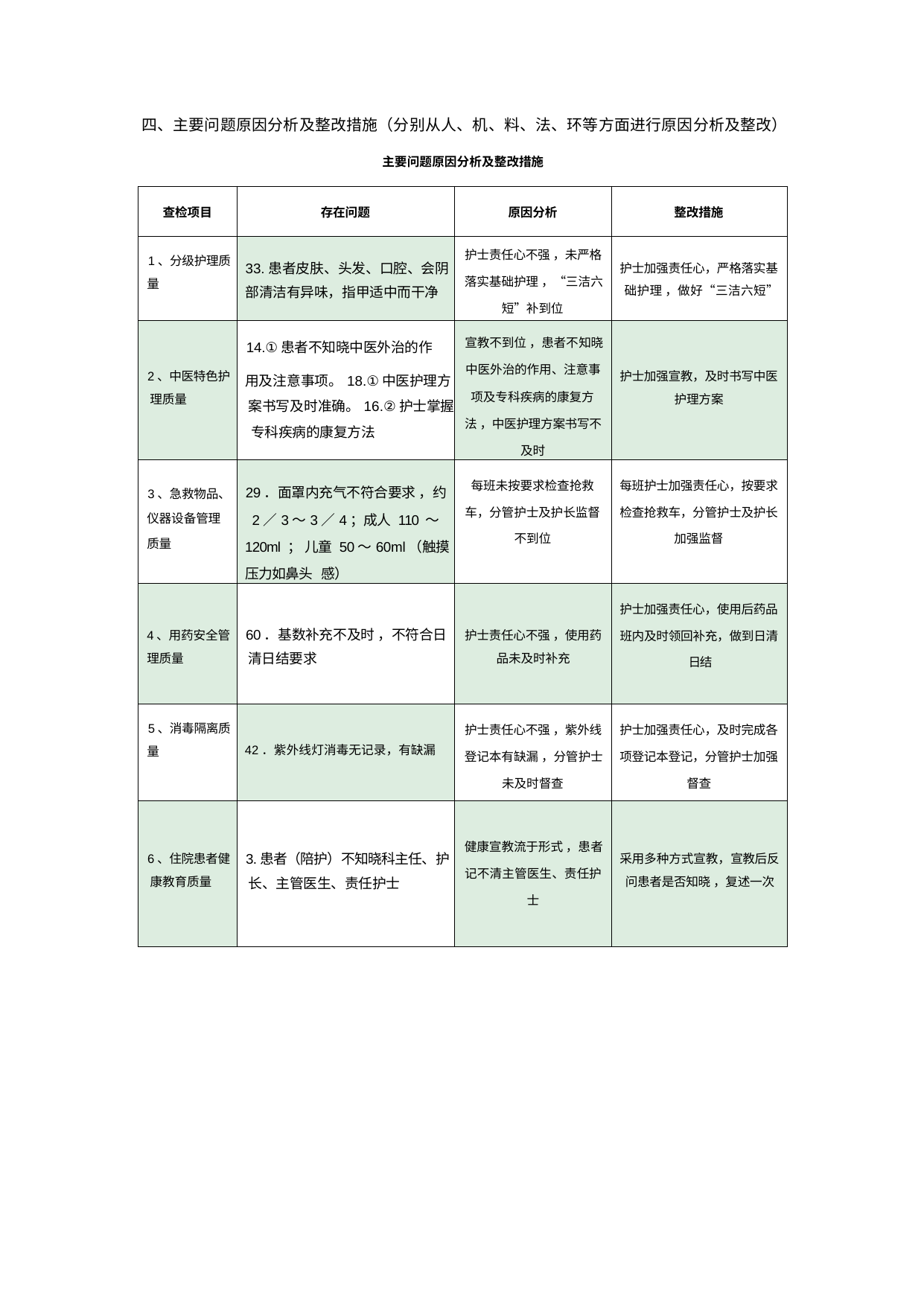

四、主要问题原因分析及整改措施（分别从人、机、料、法、环等方面进行原因分析及整改）

主要问题原因分析及整改措施
| 查检项目 | 存在问题 | 原因分析 | 整改措施 |
| --- | --- | --- | --- |
| 1、分级护理质 量 | 33.患者皮肤、头发、口腔、会阴 部清洁有异味，指甲适中而干净 | 护士责任心不强 ，未严格 落实基础护理 ，“三洁六 短”补到位 | 护士加强责任心，严格落实基 础护理 ，做好“三洁六短” |
| 2、中医特色护 理质量 | 14.①患者不知晓中医外治的作 用及注意事项。18.①中医护理方 案书写及时准确。16.②护士掌握 专科疾病的康复方法 | 宣教不到位 ，患者不知晓 中医外治的作用、注意事 项及专科疾病的康复方 法 ，中医护理方案书写不 及时 | 护士加强宣教，及时书写中医 护理方案 |
| 3、急救物品、 仪器设备管理 质量 | 29．面罩内充气不符合要求 ，约 2／3～3／4；成人 110 ～120ml ； 儿童 50～60ml（触摸压力如鼻头 感） | 每班未按要求检查抢救 车，分管护士及护长监督 不到位 | 每班护士加强责任心，按要求 检查抢救车，分管护士及护长 加强监督 |
| 4、用药安全管 理质量 | 60．基数补充不及时 ，不符合日 清日结要求 | 护士责任心不强 ，使用药 品未及时补充 | 护士加强责任心，使用后药品 班内及时领回补充，做到日清 日结 |
| 5、消毒隔离质 量 | 42．紫外线灯消毒无记录，有缺漏 | 护士责任心不强 ，紫外线 登记本有缺漏 ，分管护士 未及时督查 | 护士加强责任心，及时完成各 项登记本登记，分管护士加强 督查 |
| 6、住院患者健 康教育质量 | 3.患者（陪护）不知晓科主任、护 长、主管医生、责任护士 | 健康宣教流于形式 ，患者 记不清主管医生、责任护 士 | 采用多种方式宣教，宣教后反 问患者是否知晓 ，复述一次 |